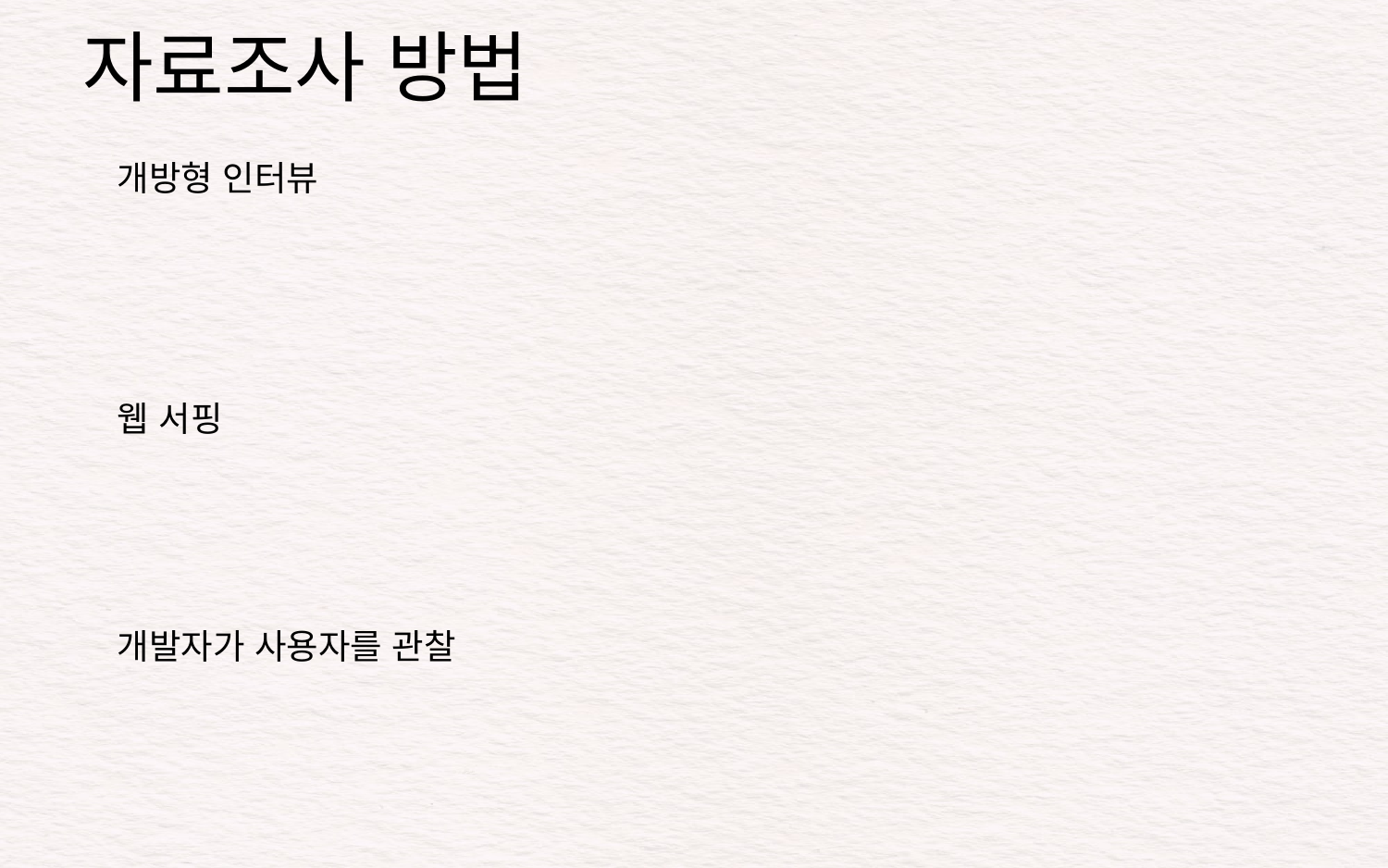

자료조사 방법
개방형 인터뷰
웹 서핑
개발자가 사용자를 관찰